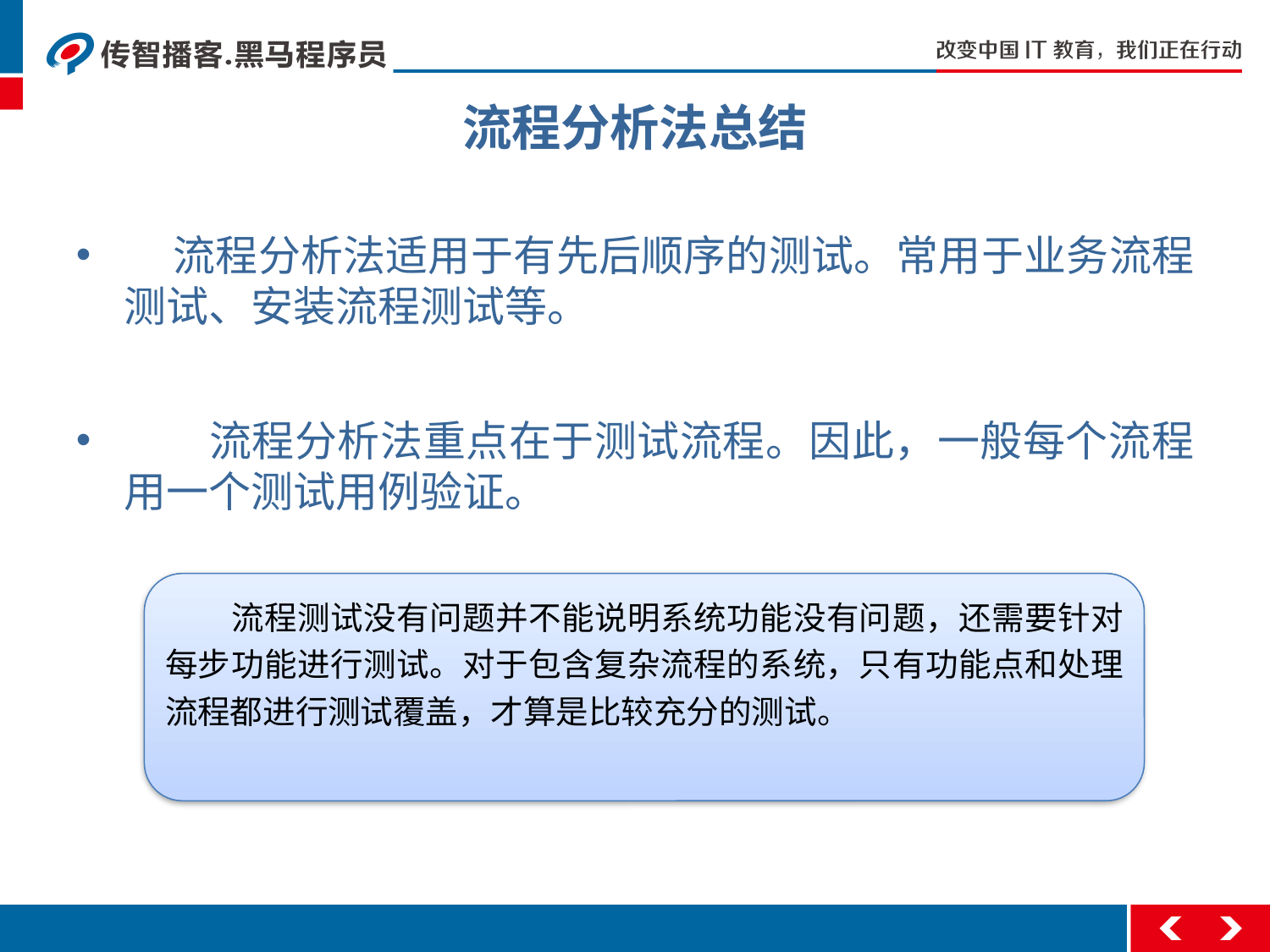

# 流程分析法总结
    流程分析法适用于有先后顺序的测试。常用于业务流程测试、安装流程测试等。

　　流程分析法重点在于测试流程。因此，一般每个流程用一个测试用例验证。

　　流程测试没有问题并不能说明系统功能没有问题，还需要针对每步功能进行测试。对于包含复杂流程的系统，只有功能点和处理流程都进行测试覆盖，才算是比较充分的测试。